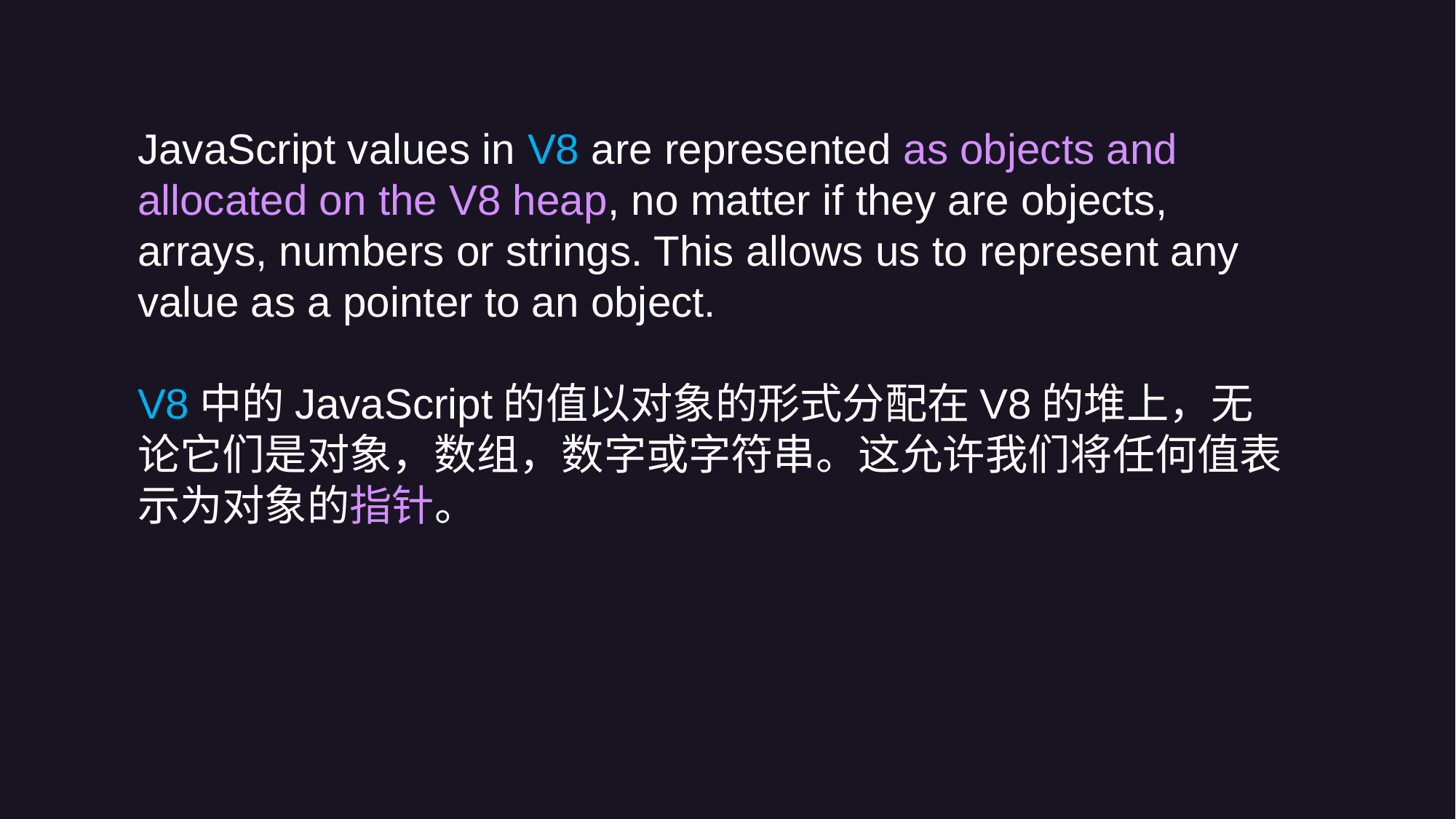

JavaScript values in V8 are represented as objects and allocated on the V8 heap, no matter if they are objects, arrays, numbers or strings. This allows us to represent any value as a pointer to an object.
V8中的JavaScript的值以对象的形式分配在V8的堆上，无论它们是对象，数组，数字或字符串。这允许我们将任何值表示为对象的指针。